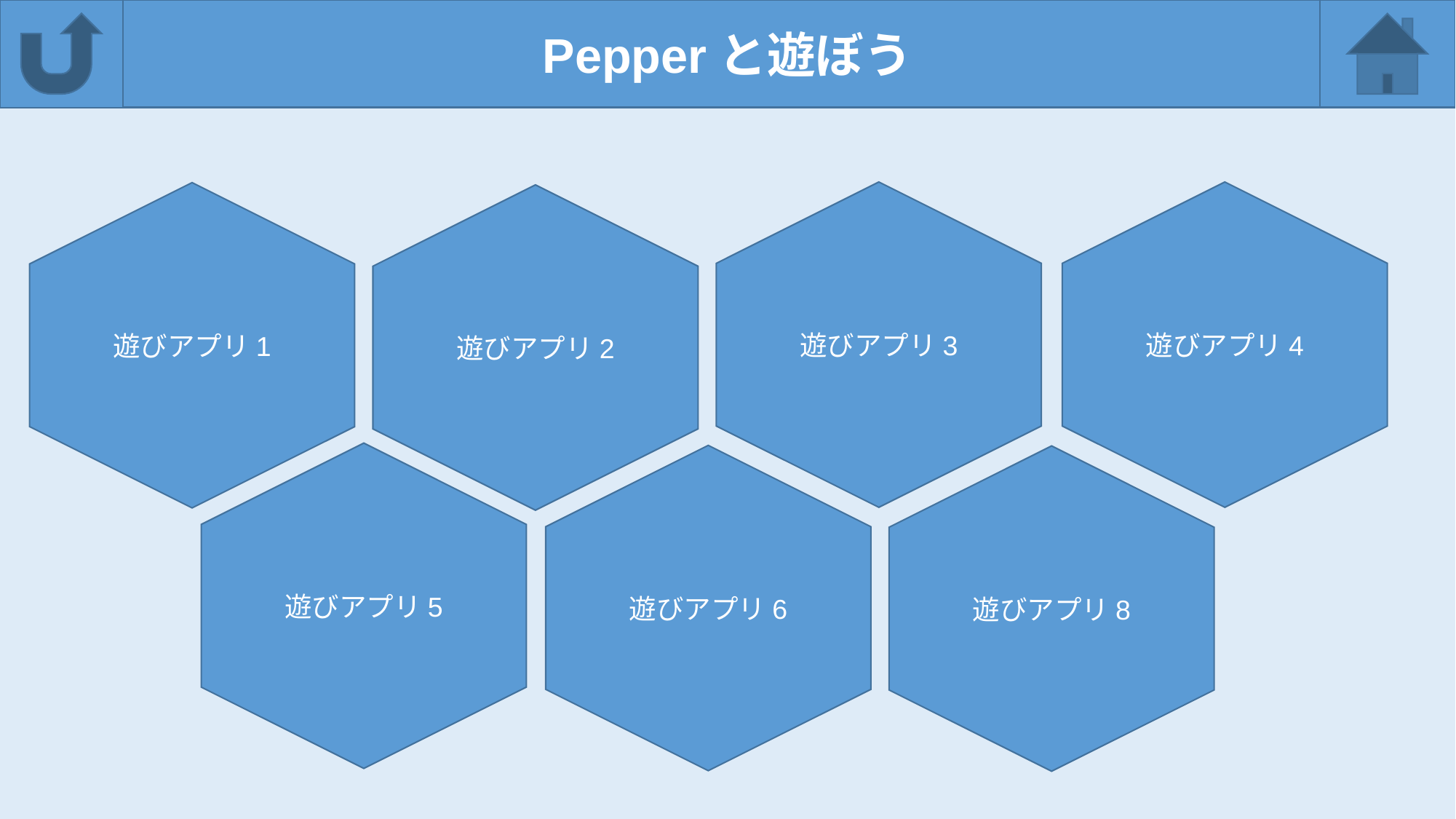

Pepperと遊ぼう

遊びアプリ3
遊びアプリ4
遊びアプリ1
遊びアプリ2
遊びアプリ5
遊びアプリ6
遊びアプリ8